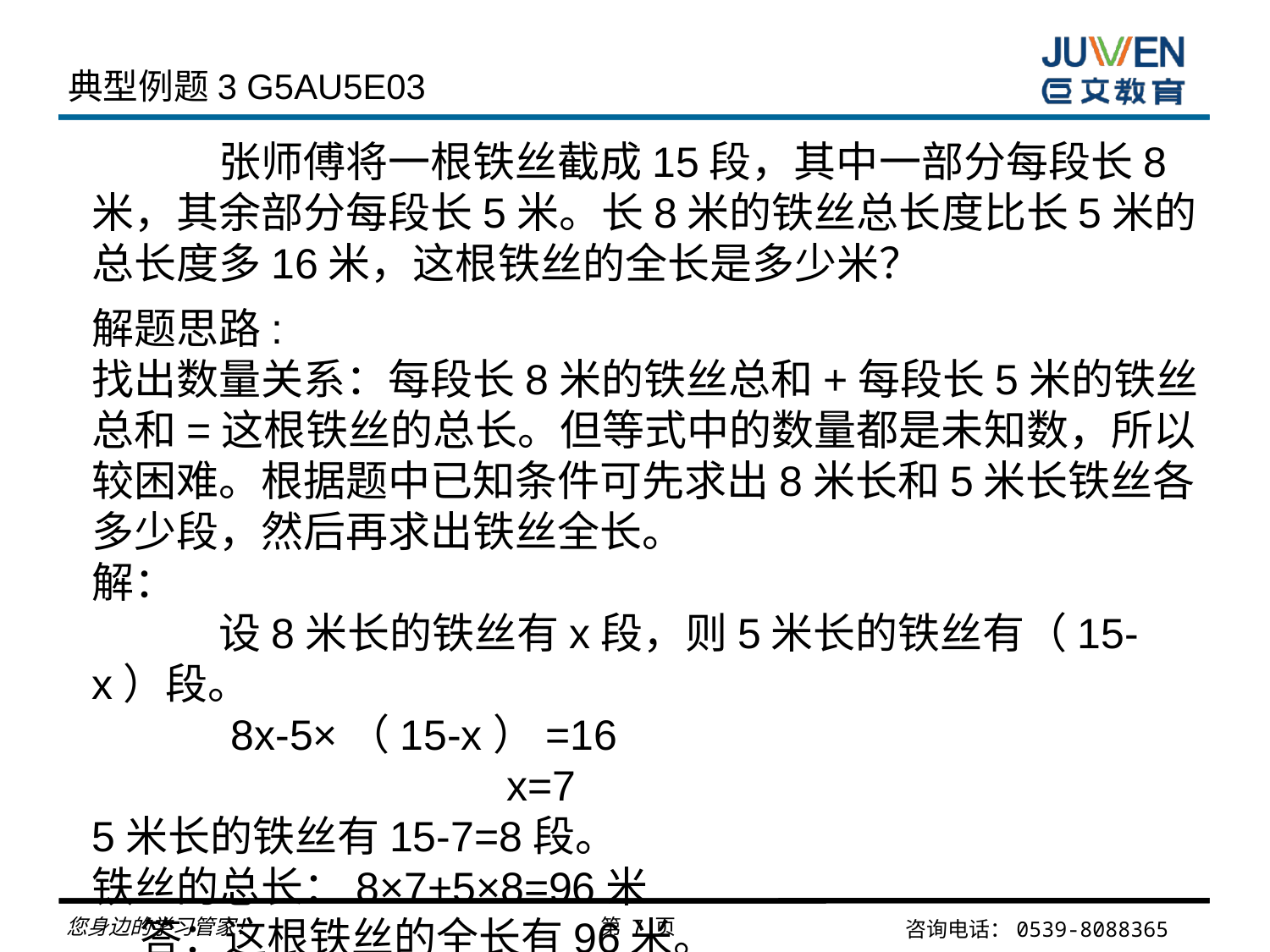

典型例题3 G5AU5E03
	张师傅将一根铁丝截成15段，其中一部分每段长8米，其余部分每段长5米。长8米的铁丝总长度比长5米的总长度多16米，这根铁丝的全长是多少米？
解题思路:
找出数量关系：每段长8米的铁丝总和+每段长5米的铁丝总和=这根铁丝的总长。但等式中的数量都是未知数，所以较困难。根据题中已知条件可先求出8米长和5米长铁丝各多少段，然后再求出铁丝全长。
解：
	设8米长的铁丝有x段，则5米长的铁丝有（15-x）段。
	 8x-5×（15-x）=16
                                   x=7
5米长的铁丝有15-7=8段。
铁丝的总长：8×7+5×8=96米
    答：这根铁丝的全长有96米。